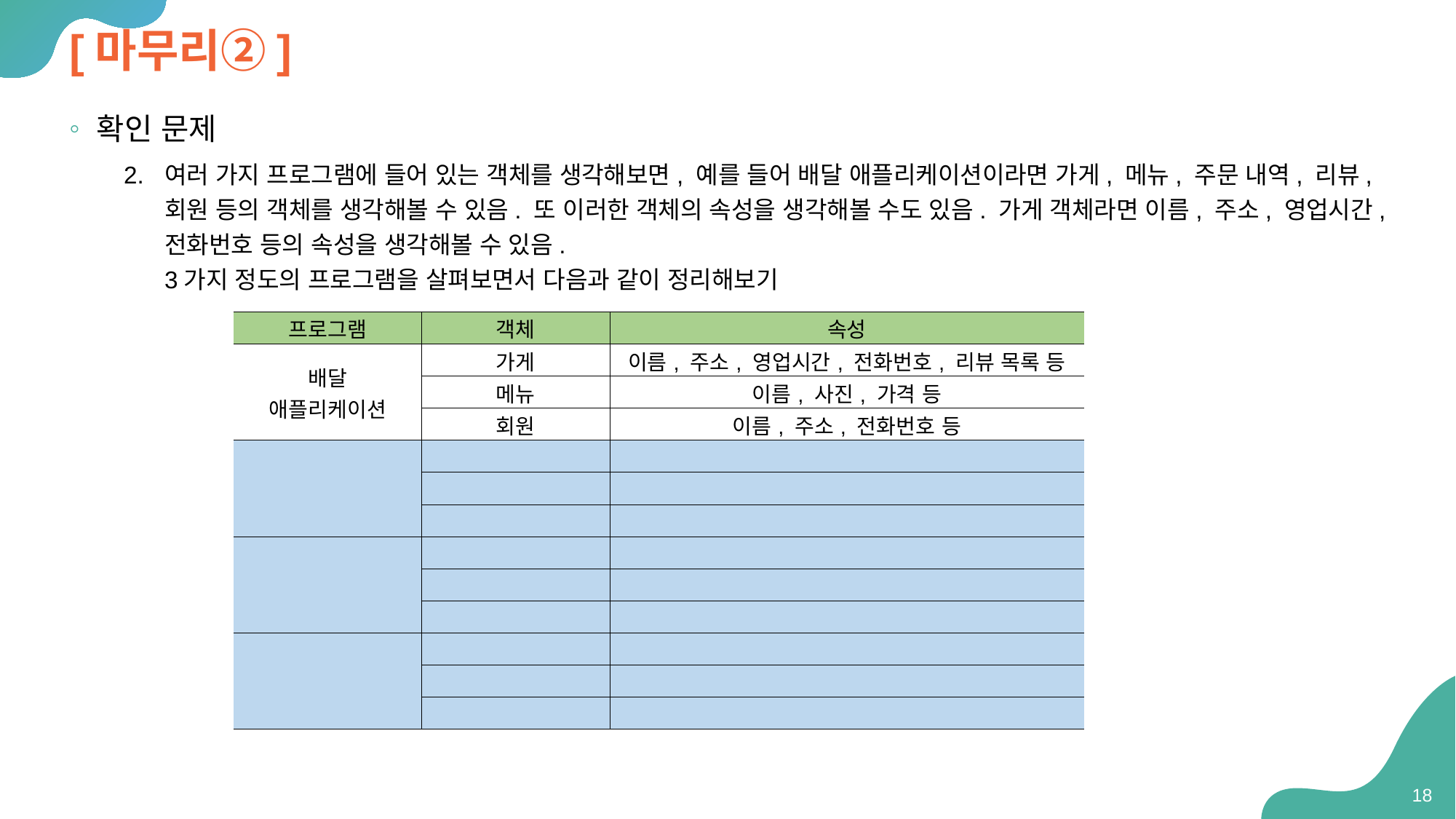

# [마무리②]
확인 문제
여러 가지 프로그램에 들어 있는 객체를 생각해보면, 예를 들어 배달 애플리케이션이라면 가게, 메뉴, 주문 내역, 리뷰, 회원 등의 객체를 생각해볼 수 있음. 또 이러한 객체의 속성을 생각해볼 수도 있음. 가게 객체라면 이름, 주소, 영업시간, 전화번호 등의 속성을 생각해볼 수 있음.
3가지 정도의 프로그램을 살펴보면서 다음과 같이 정리해보기
| 프로그램 | 객체 | 속성 |
| --- | --- | --- |
| 배달 애플리케이션 | 가게 | 이름, 주소, 영업시간, 전화번호, 리뷰 목록 등 |
|  | 메뉴 | 이름, 사진, 가격 등 |
|  | 회원 | 이름, 주소, 전화번호 등 |
|  |  |  |
|  |  |  |
|  |  |  |
|  |  |  |
|  |  |  |
|  |  |  |
|  |  |  |
|  |  |  |
|  |  |  |
18